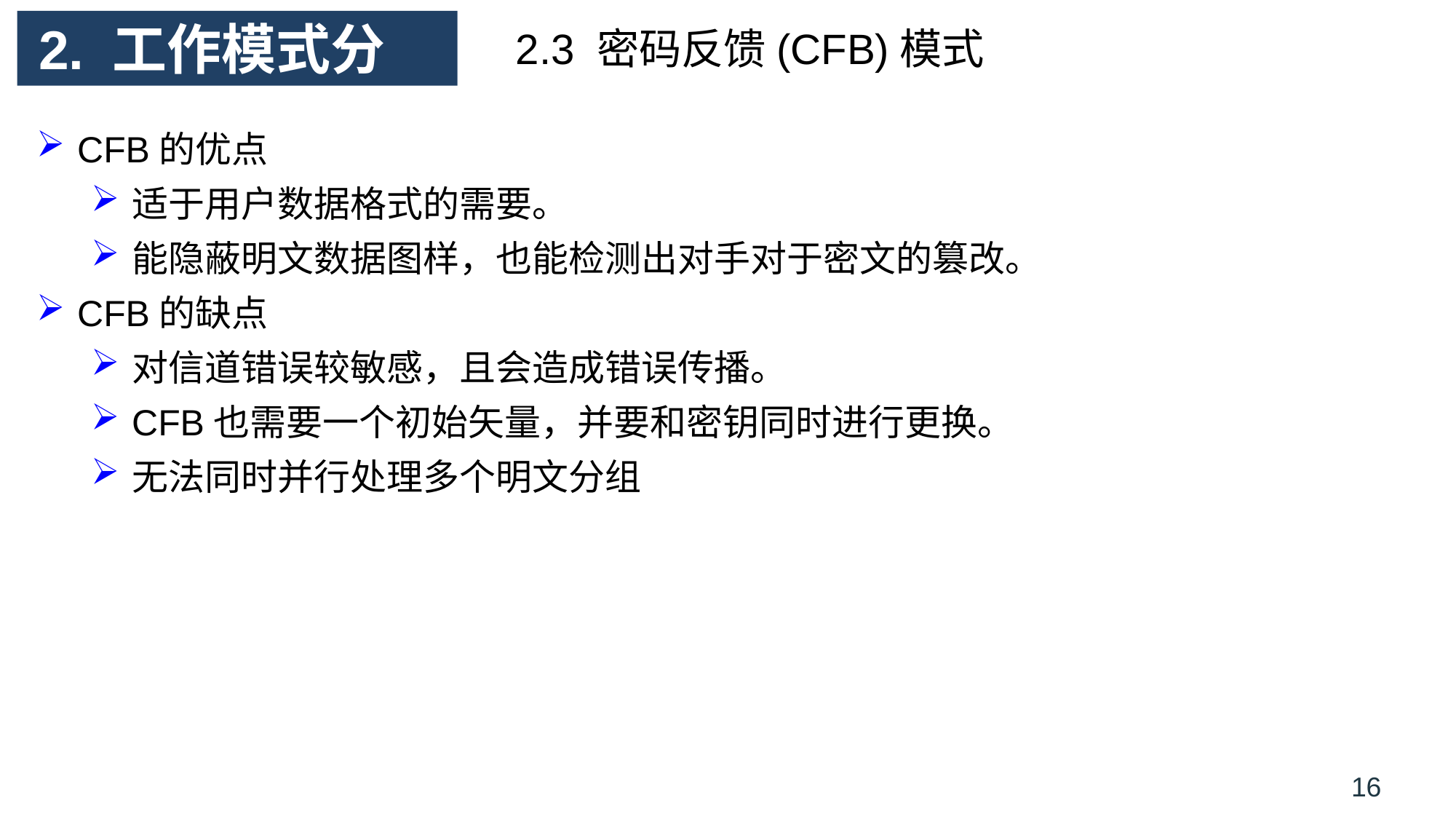

# 2. 工作模式分类
2.3 密码反馈(CFB)模式
CFB的优点
适于用户数据格式的需要。
能隐蔽明文数据图样，也能检测出对手对于密文的篡改。
CFB的缺点
对信道错误较敏感，且会造成错误传播。
CFB也需要一个初始矢量，并要和密钥同时进行更换。
无法同时并行处理多个明文分组